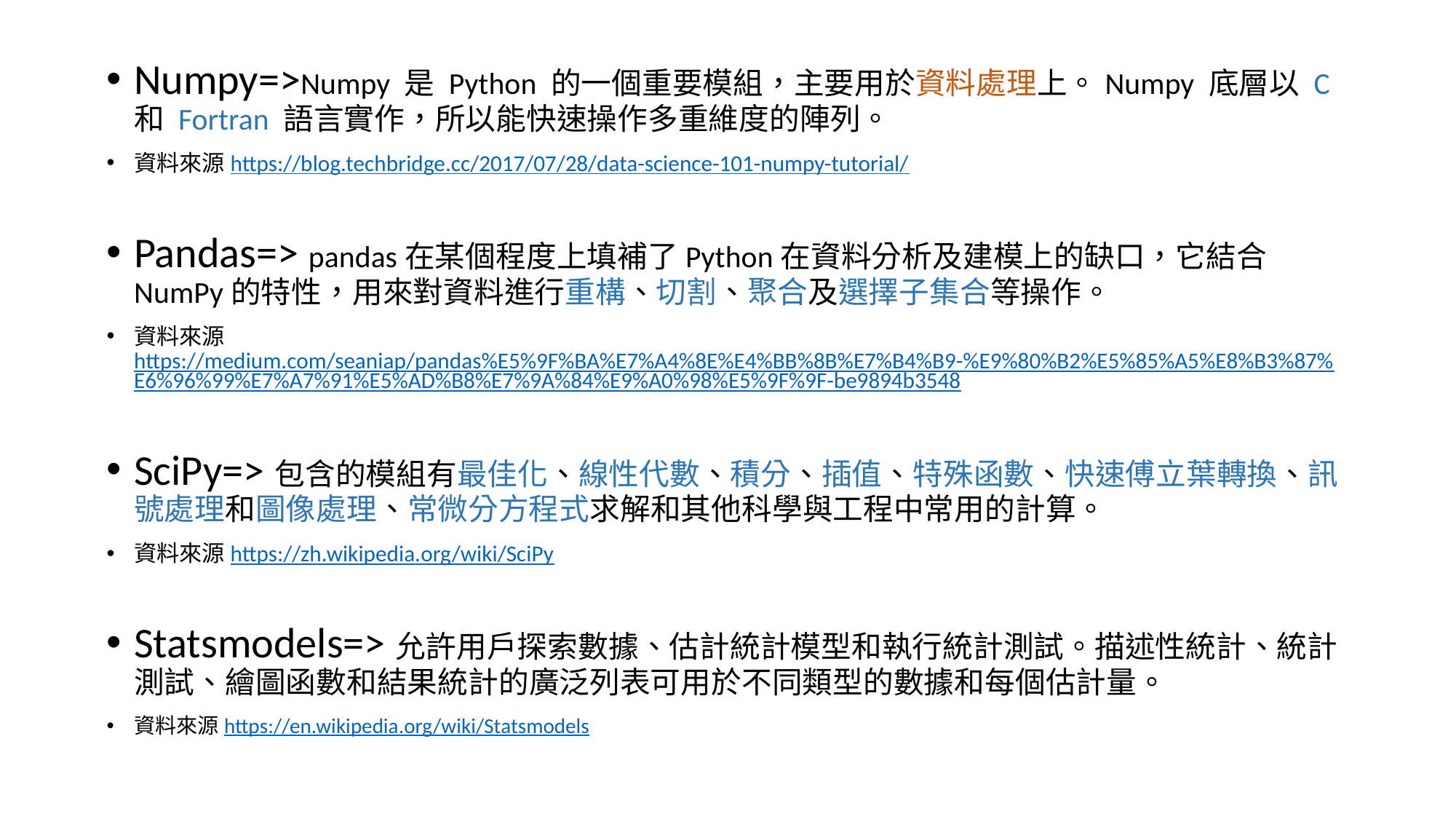

Numpy=>Numpy 是 Python 的一個重要模組，主要用於資料處理上。Numpy 底層以 C 和 Fortran 語言實作，所以能快速操作多重維度的陣列。
資料來源https://blog.techbridge.cc/2017/07/28/data-science-101-numpy-tutorial/

Pandas=> pandas在某個程度上填補了Python在資料分析及建模上的缺口，它結合NumPy的特性，用來對資料進行重構、切割、聚合及選擇子集合等操作。
資料來源https://medium.com/seaniap/pandas%E5%9F%BA%E7%A4%8E%E4%BB%8B%E7%B4%B9-%E9%80%B2%E5%85%A5%E8%B3%87%E6%96%99%E7%A7%91%E5%AD%B8%E7%9A%84%E9%A0%98%E5%9F%9F-be9894b3548

SciPy=>包含的模組有最佳化、線性代數、積分、插值、特殊函數、快速傅立葉轉換、訊號處理和圖像處理、常微分方程式求解和其他科學與工程中常用的計算。
資料來源https://zh.wikipedia.org/wiki/SciPy

Statsmodels=>允許用戶探索數據、估計統計模型和執行統計測試。描述性統計、統計測試、繪圖函數和結果統計的廣泛列表可用於不同類型的數據和每個估計量。
資料來源https://en.wikipedia.org/wiki/Statsmodels